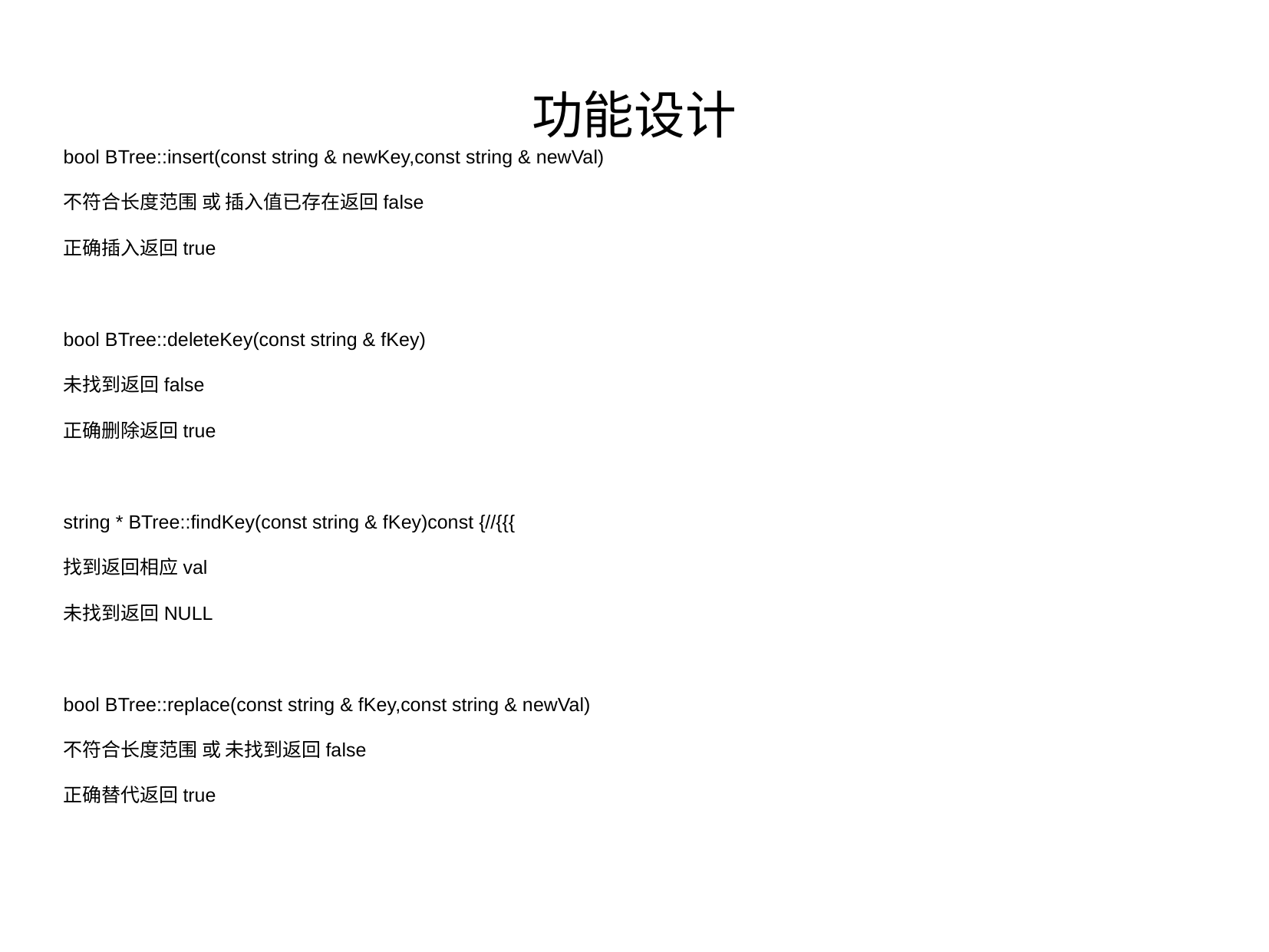

功能设计
bool BTree::insert(const string & newKey,const string & newVal)
不符合长度范围 或 插入值已存在返回false
正确插入返回true

bool BTree::deleteKey(const string & fKey)
未找到返回false
正确删除返回true

string * BTree::findKey(const string & fKey)const {//{{{
找到返回相应val
未找到返回NULL

bool BTree::replace(const string & fKey,const string & newVal)
不符合长度范围 或 未找到返回false
正确替代返回true